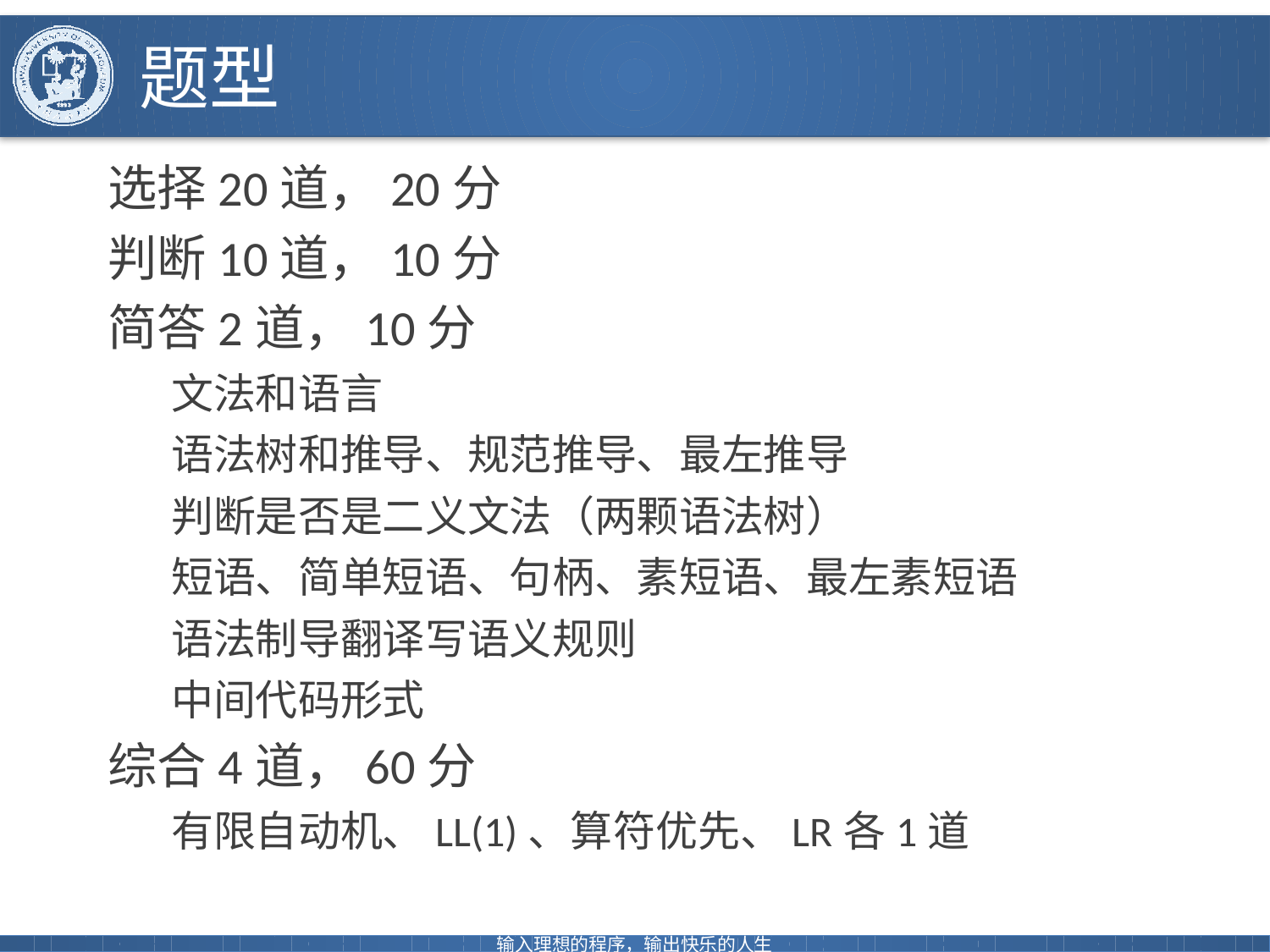

# 题型
选择20道，20分
判断10道，10分
简答2道，10分
文法和语言
语法树和推导、规范推导、最左推导
判断是否是二义文法（两颗语法树）
短语、简单短语、句柄、素短语、最左素短语
语法制导翻译写语义规则
中间代码形式
综合4道，60分
有限自动机、LL(1)、算符优先、LR各1道